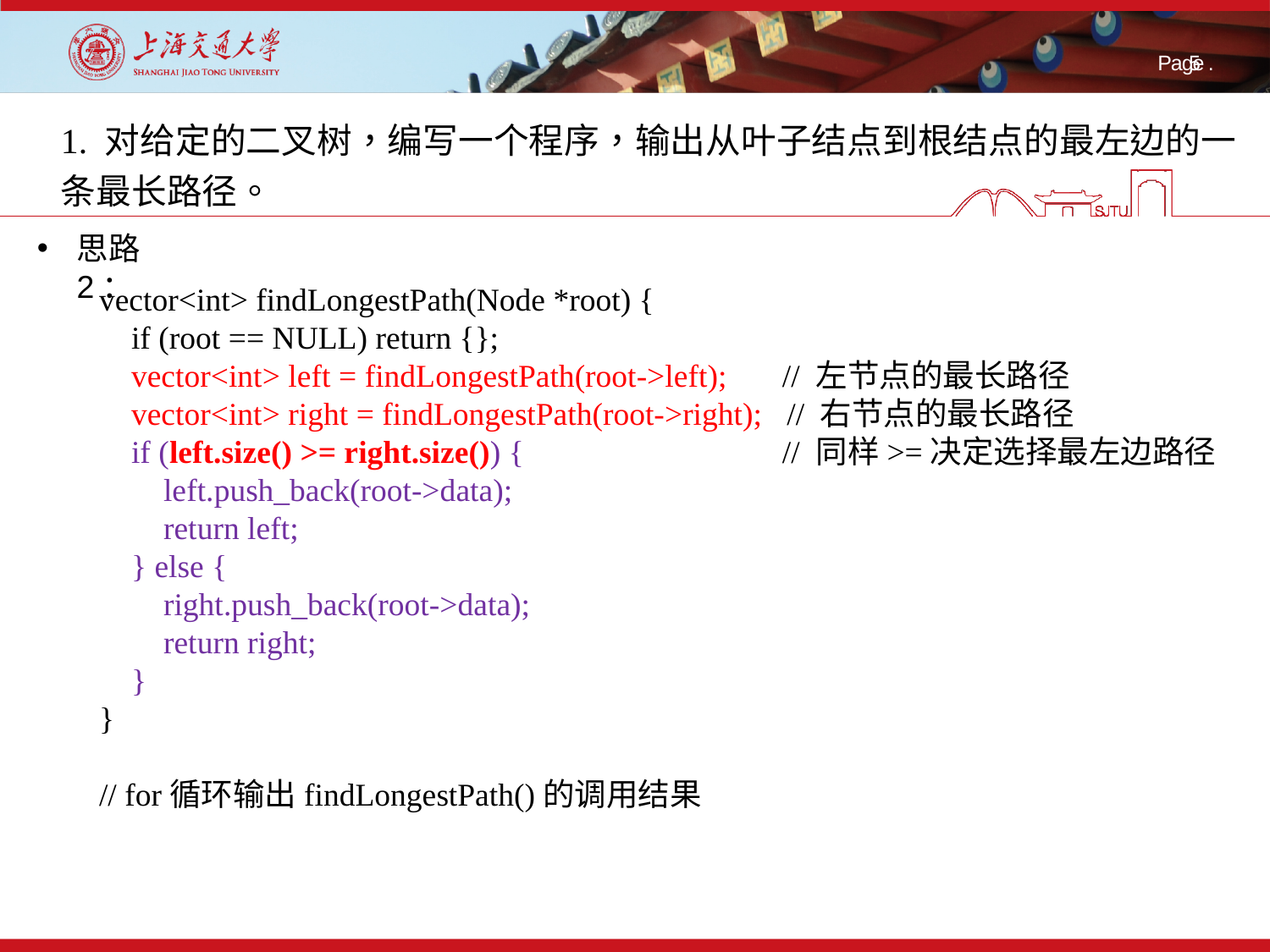

1. 对给定的二叉树，编写一个程序，输出从叶子结点到根结点的最左边的一条最长路径。
思路2：
vector<int> findLongestPath(Node *root) {
    if (root == NULL) return {};
    vector<int> left = findLongestPath(root->left);	      // 左节点的最长路径
    vector<int> right = findLongestPath(root->right);   // 右节点的最长路径
    if (left.size() >= right.size()) {		      // 同样>=决定选择最左边路径
        left.push_back(root->data);
        return left;
    } else {
        right.push_back(root->data);
        return right;
    }
}

// for循环输出findLongestPath()的调用结果